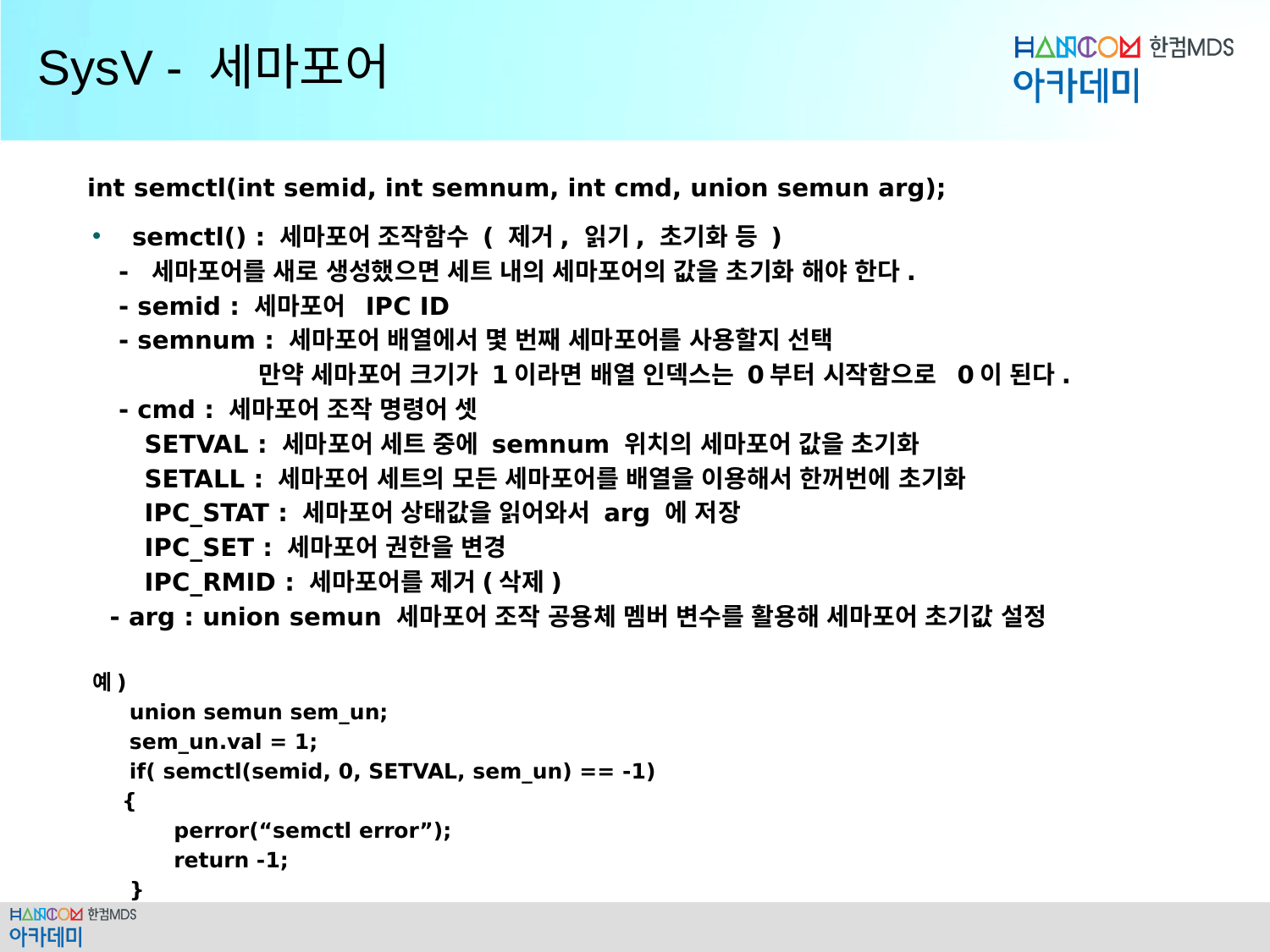

# SysV - 세마포어
int semctl(int semid, int semnum, int cmd, union semun arg);
semctl() : 세마포어 조작함수 ( 제거, 읽기, 초기화 등 )
   -  세마포어를 새로 생성했으면 세트 내의 세마포어의 값을 초기화 해야 한다.
   - semid : 세마포어  IPC ID
   - semnum : 세마포어 배열에서 몇 번째 세마포어를 사용할지 선택
                       만약 세마포어 크기가 1이라면 배열 인덱스는 0부터 시작함으로  0이 된다.
   - cmd : 세마포어 조작 명령어 셋
      SETVAL : 세마포어 세트 중에 semnum 위치의 세마포어 값을 초기화
      SETALL : 세마포어 세트의 모든 세마포어를 배열을 이용해서 한꺼번에 초기화
      IPC_STAT : 세마포어 상태값을 읽어와서 arg 에 저장
      IPC_SET : 세마포어 권한을 변경
      IPC_RMID : 세마포어를 제거(삭제)
  - arg : union semun 세마포어 조작 공용체 멤버 변수를 활용해 세마포어 초기값 설정

예)
     union semun sem_un;
     sem_un.val = 1;
     if( semctl(semid, 0, SETVAL, sem_un) == -1)
    {
           perror(“semctl error”);
           return -1;
     }